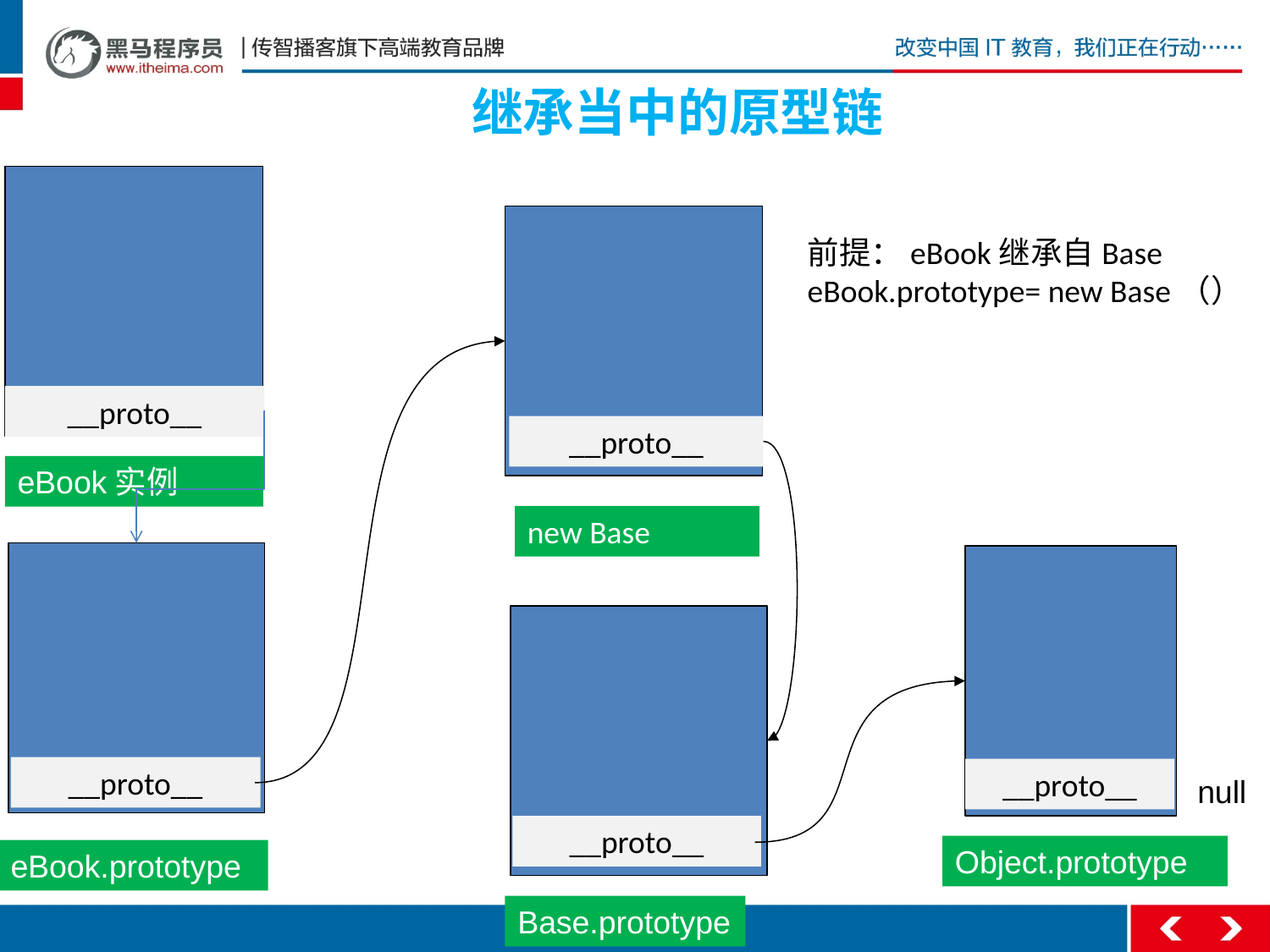

# 继承当中的原型链

前提：eBook继承自Base
eBook.prototype= new Base（）
__proto__
__proto__
eBook实例
new Base

__proto__
__proto__
null
__proto__
Object.prototype
eBook.prototype
Base.prototype